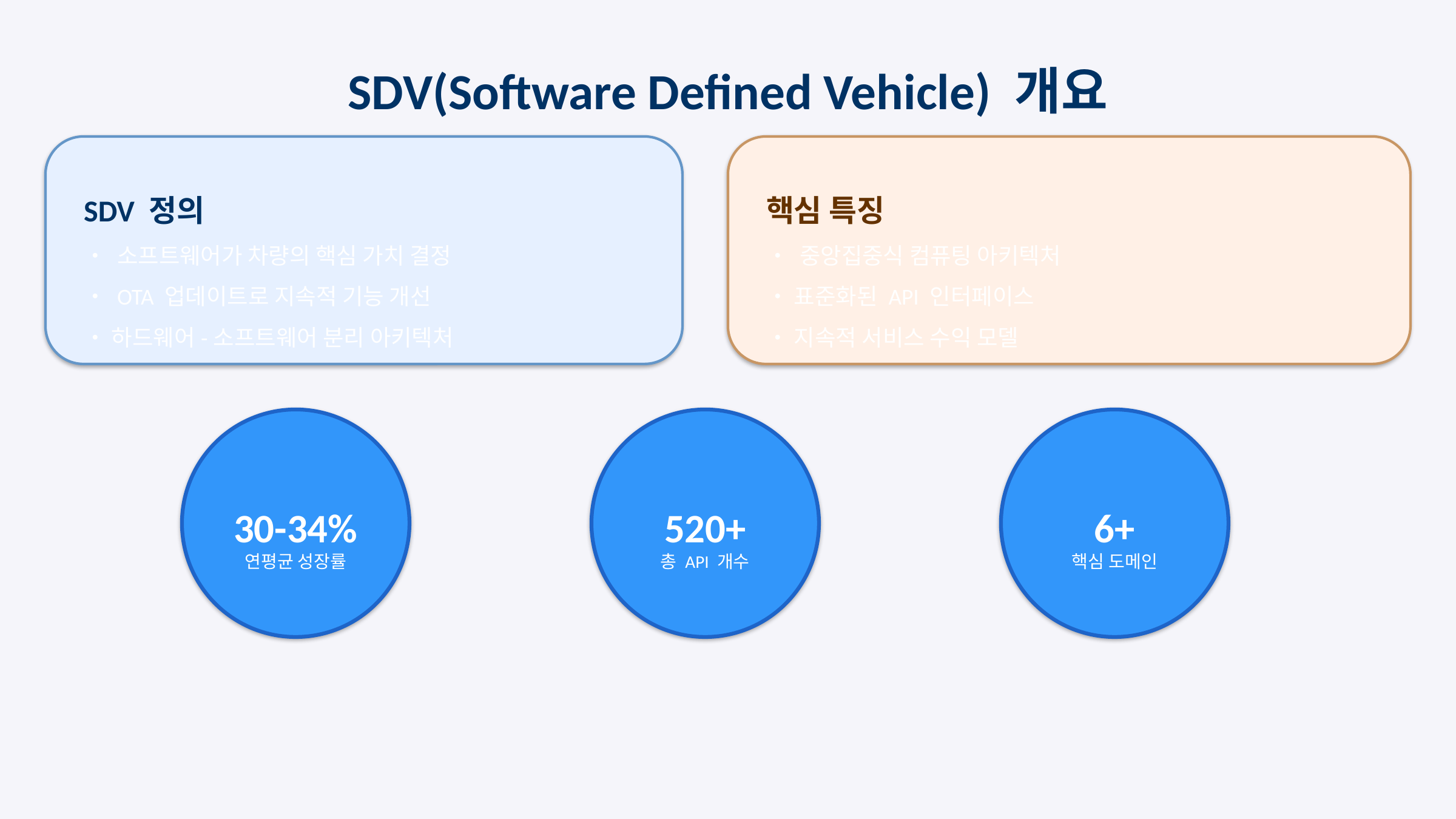

SDV(Software Defined Vehicle) 개요
#

SDV 정의
• 소프트웨어가 차량의 핵심 가치 결정
• OTA 업데이트로 지속적 기능 개선
• 하드웨어-소프트웨어 분리 아키텍처

핵심 특징
• 중앙집중식 컴퓨팅 아키텍처
• 표준화된 API 인터페이스
• 지속적 서비스 수익 모델

30-34%
연평균 성장률

520+
총 API 개수

6+
핵심 도메인